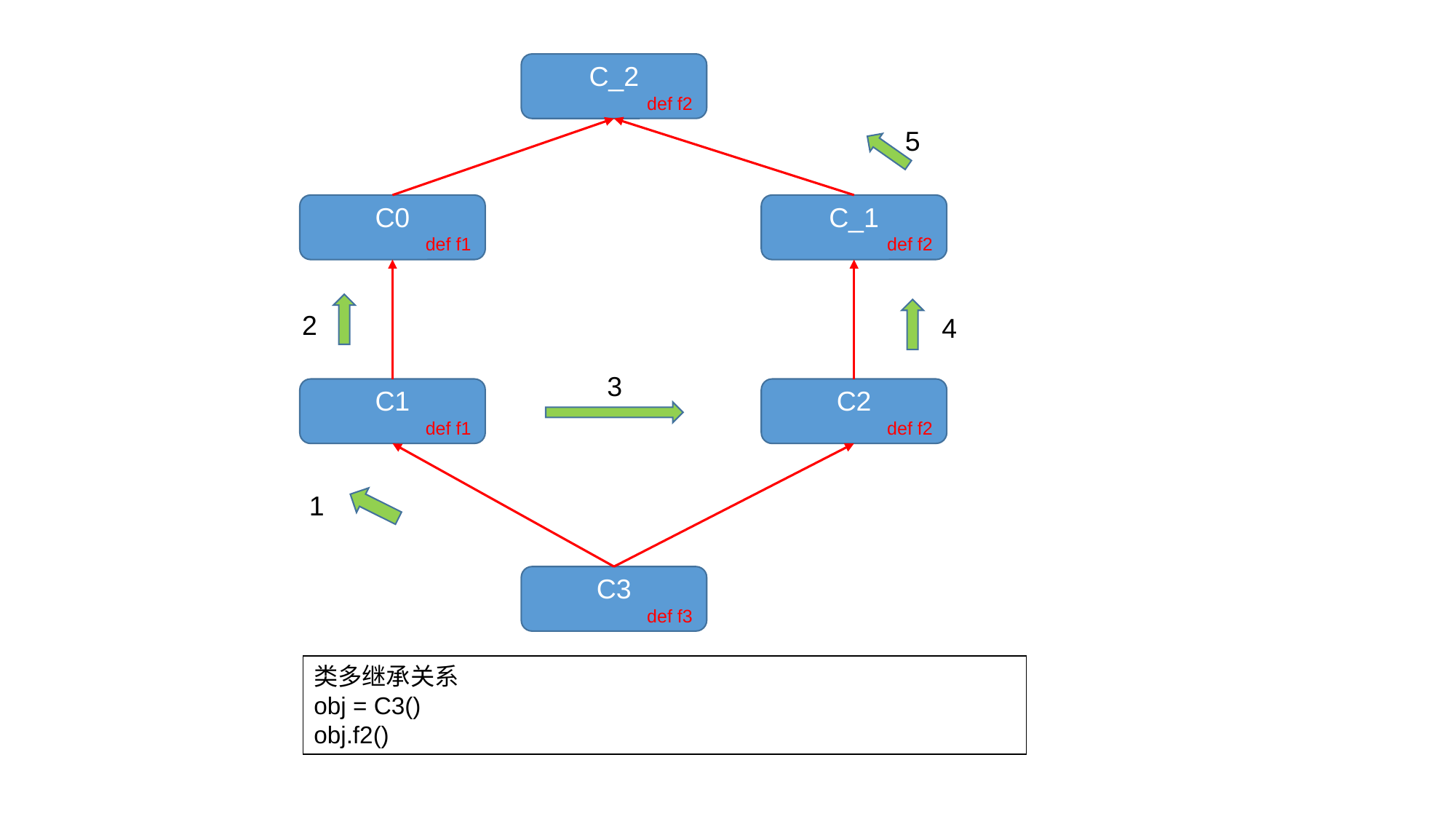

C_2
def f2
5

C0
def f1
C_1
def f2

2
4
3
C1
def f1
C2
def f2

1
C3
def f3
类多继承关系
obj = C3()
obj.f2()